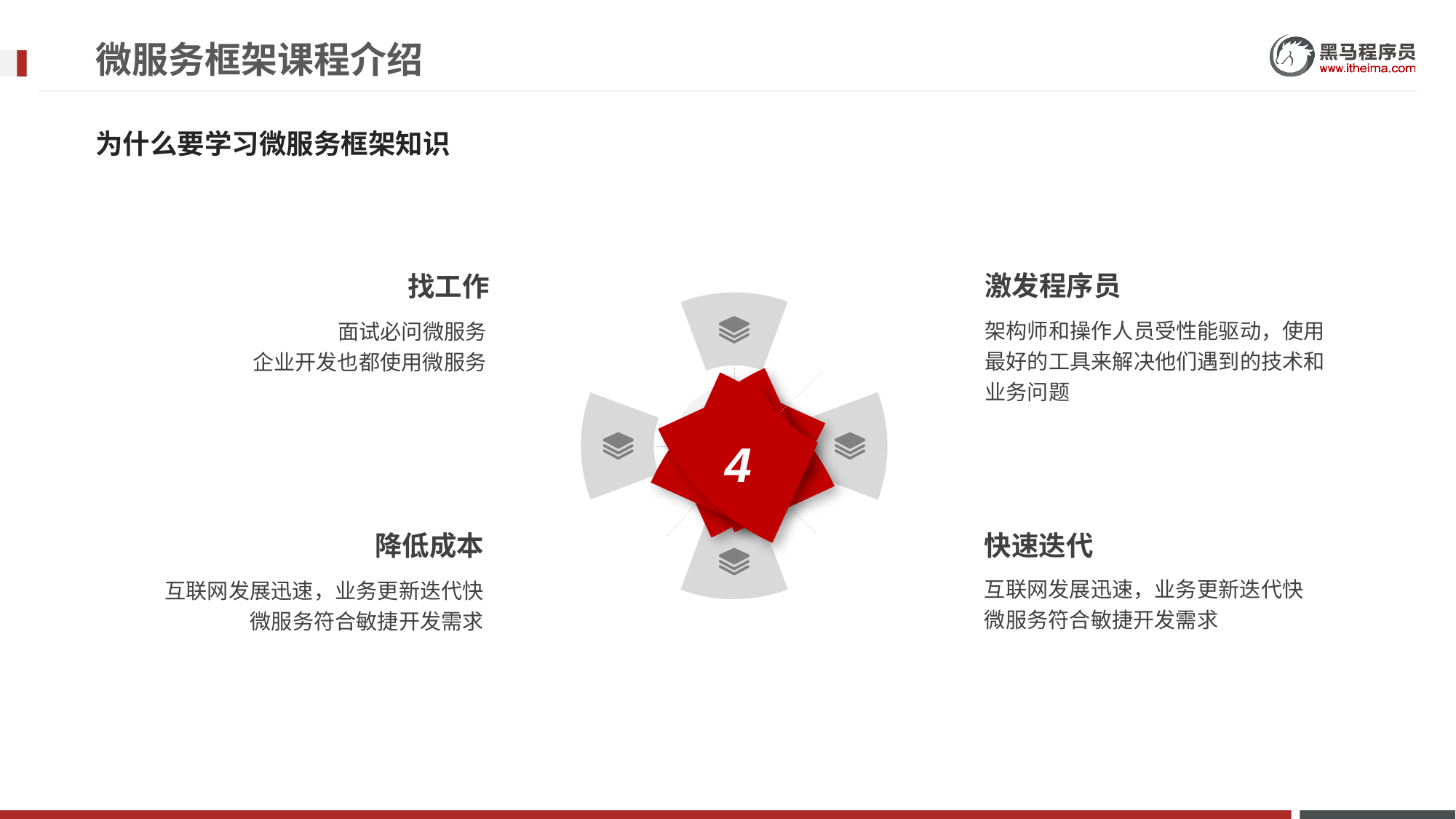

# 微服务框架课程介绍
为什么要学习微服务框架知识
激发程序员
 找工作

架构师和操作人员受性能驱动，使用最好的工具来解决他们遇到的技术和业务问题
面试必问微服务
企业开发也都使用微服务
1
4
3
2
快速迭代
降低成本
互联网发展迅速，业务更新迭代快
微服务符合敏捷开发需求
互联网发展迅速，业务更新迭代快
微服务符合敏捷开发需求